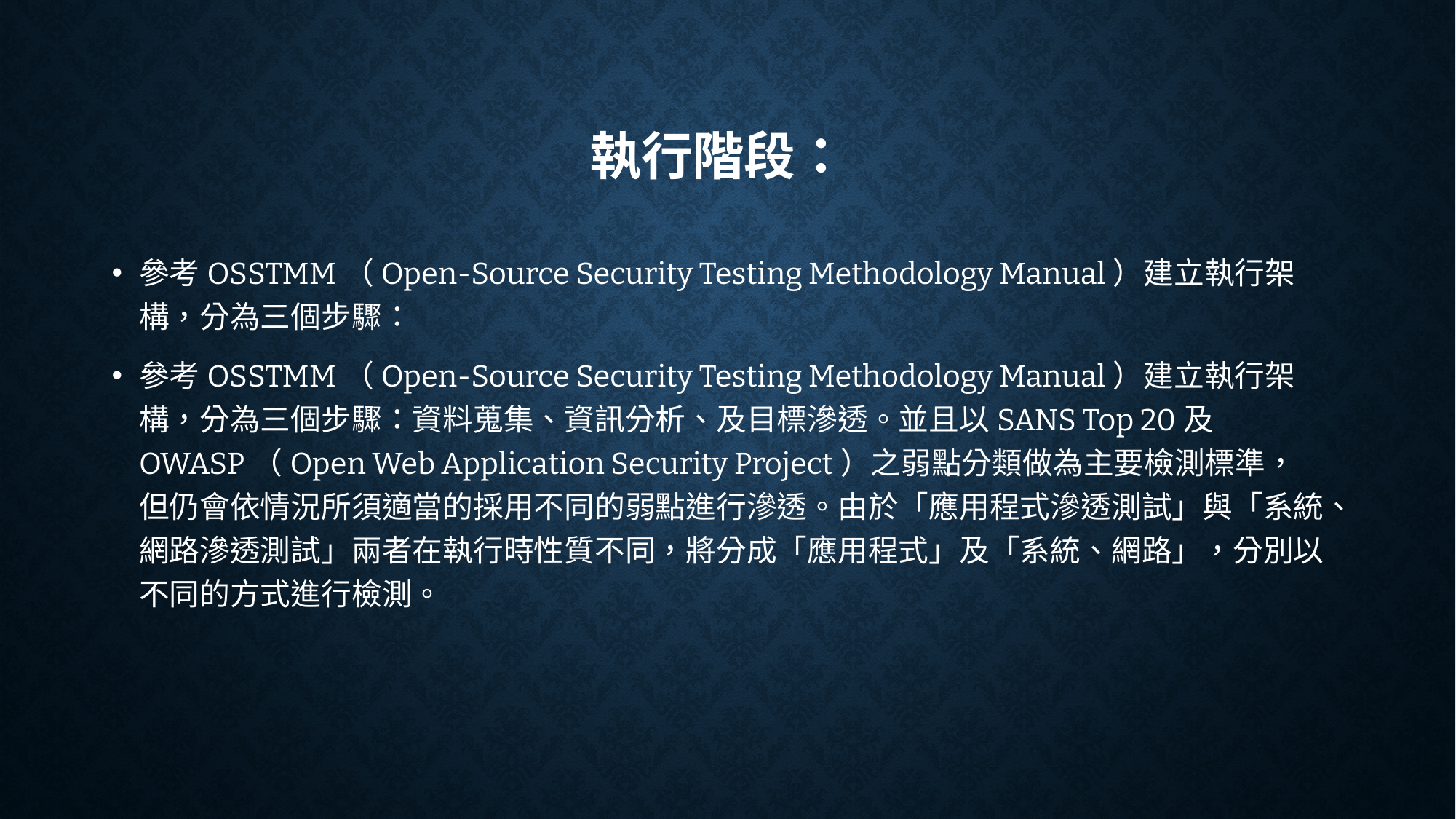

# 執行階段：
參考OSSTMM（Open-Source Security Testing Methodology Manual）建立執行架構，分為三個步驟：
參考OSSTMM（Open-Source Security Testing Methodology Manual）建立執行架構，分為三個步驟：資料蒐集、資訊分析、及目標滲透。並且以SANS Top 20及OWASP（Open Web Application Security Project）之弱點分類做為主要檢測標準，但仍會依情況所須適當的採用不同的弱點進行滲透。由於「應用程式滲透測試」與「系統、網路滲透測試」兩者在執行時性質不同，將分成「應用程式」及「系統、網路」，分別以不同的方式進行檢測。